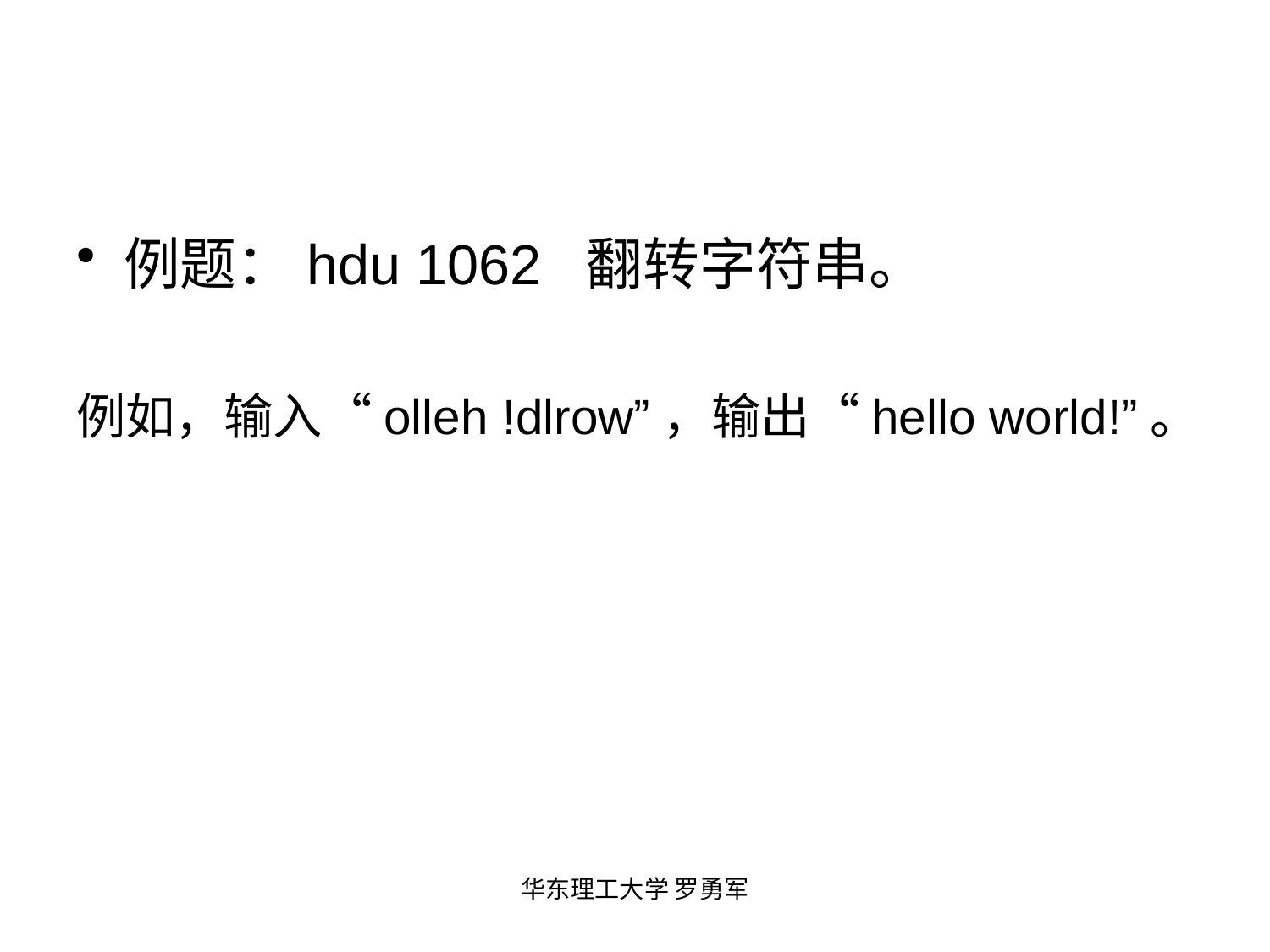

例题：hdu 1062  翻转字符串。

例如，输入“olleh !dlrow”，输出“hello world!”。
华东理工大学 罗勇军